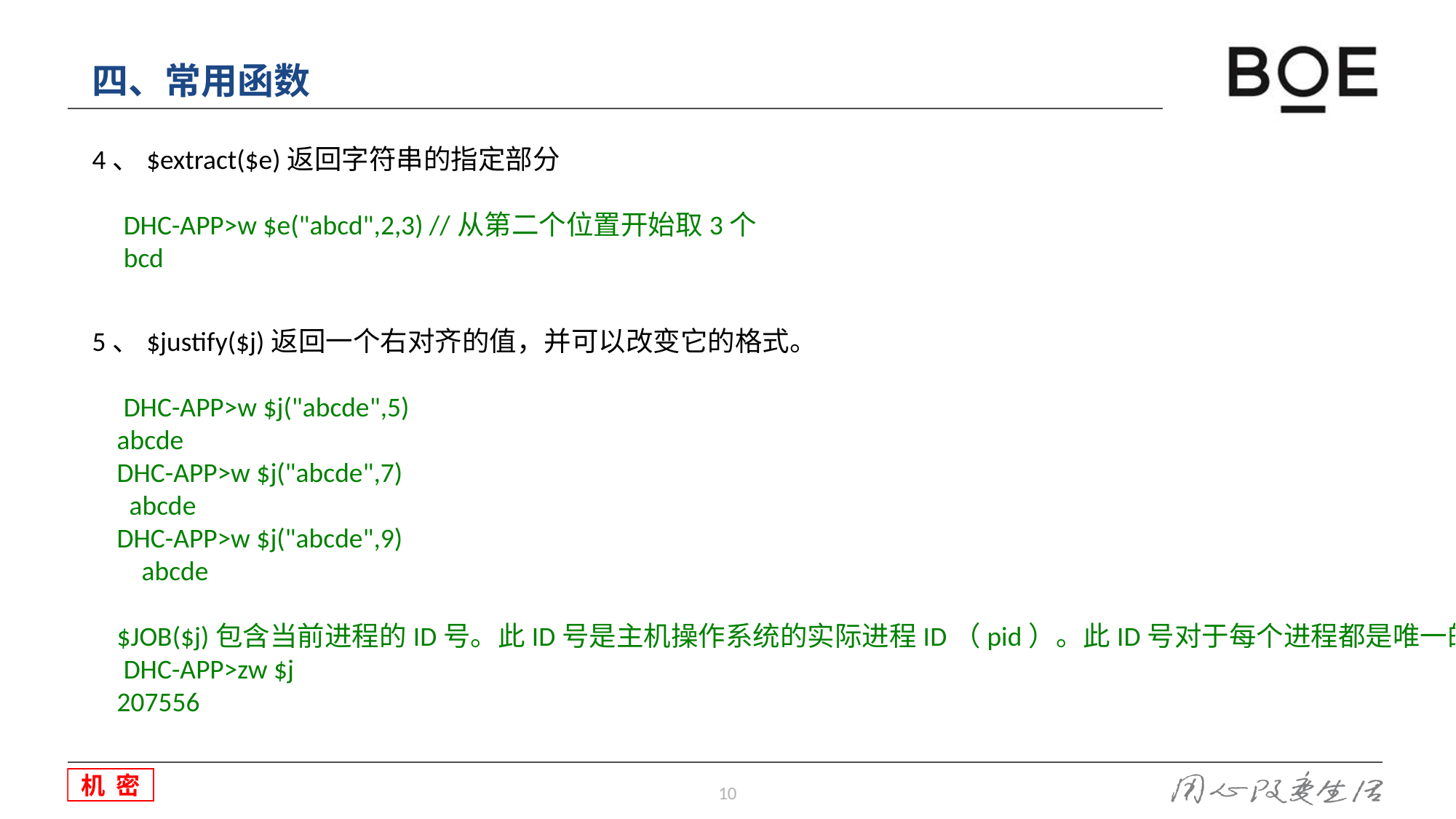

四、常用函数
4、$extract($e)返回字符串的指定部分
    DHC-APP>w $e("abcd",2,3) //从第二个位置开始取3个
    bcd
5、$justify($j)返回一个右对齐的值，并可以改变它的格式。
    DHC-APP>w $j("abcde",5)
    abcde
    DHC-APP>w $j("abcde",7)
      abcde
    DHC-APP>w $j("abcde",9)
        abcde
    $JOB($j)包含当前进程的ID号。此ID号是主机操作系统的实际进程ID（pid）。此ID号对于每个进程都是唯一的。
    DHC-APP>zw $j
    207556
10